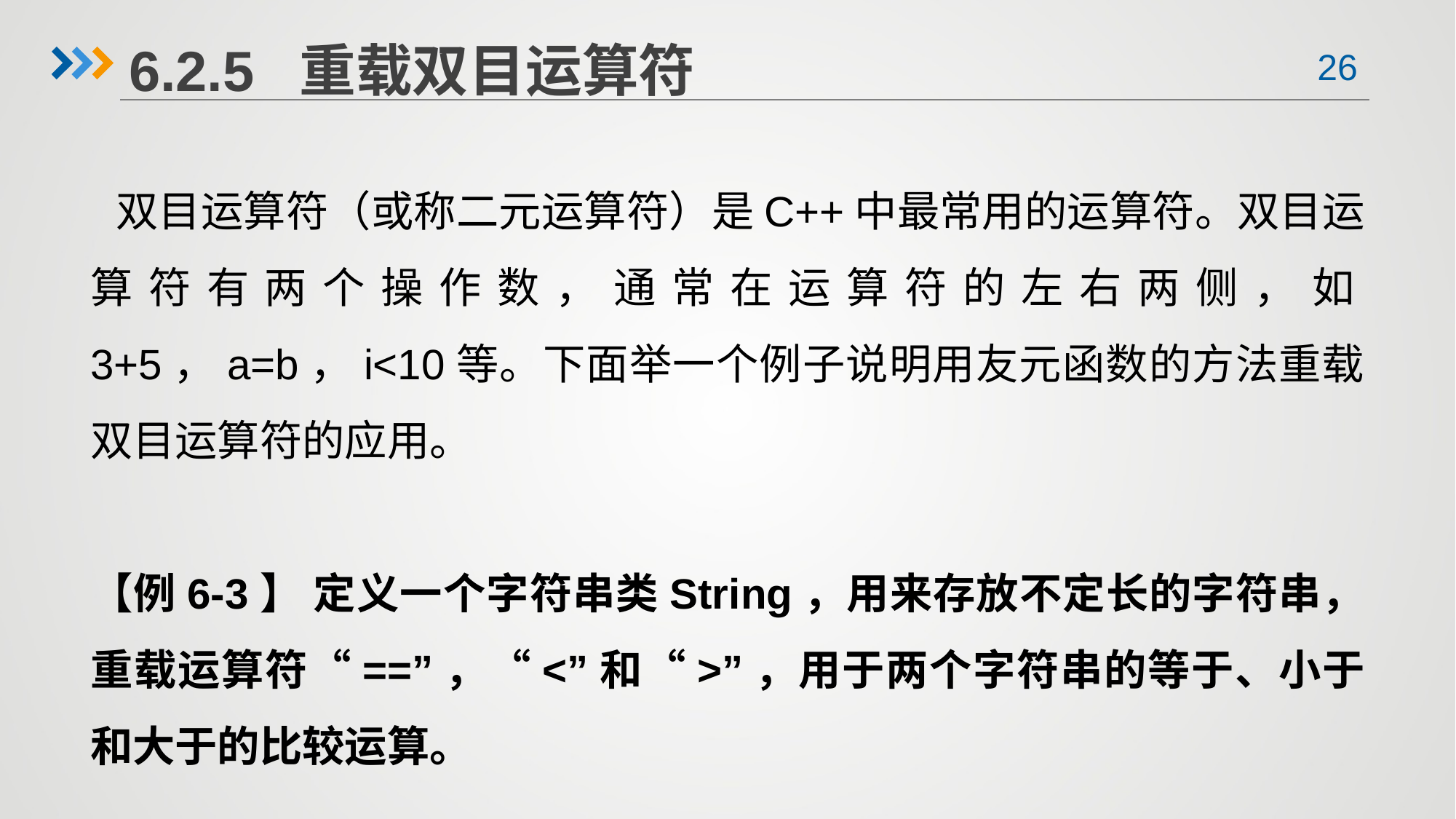

6.2.5  重载双目运算符
  双目运算符（或称二元运算符）是C++中最常用的运算符。双目运算符有两个操作数，通常在运算符的左右两侧，如3+5，a=b，i<10等。下面举一个例子说明用友元函数的方法重载双目运算符的应用。

【例6-3】 定义一个字符串类String，用来存放不定长的字符串，重载运算符“==”，“<”和“>”，用于两个字符串的等于、小于和大于的比较运算。